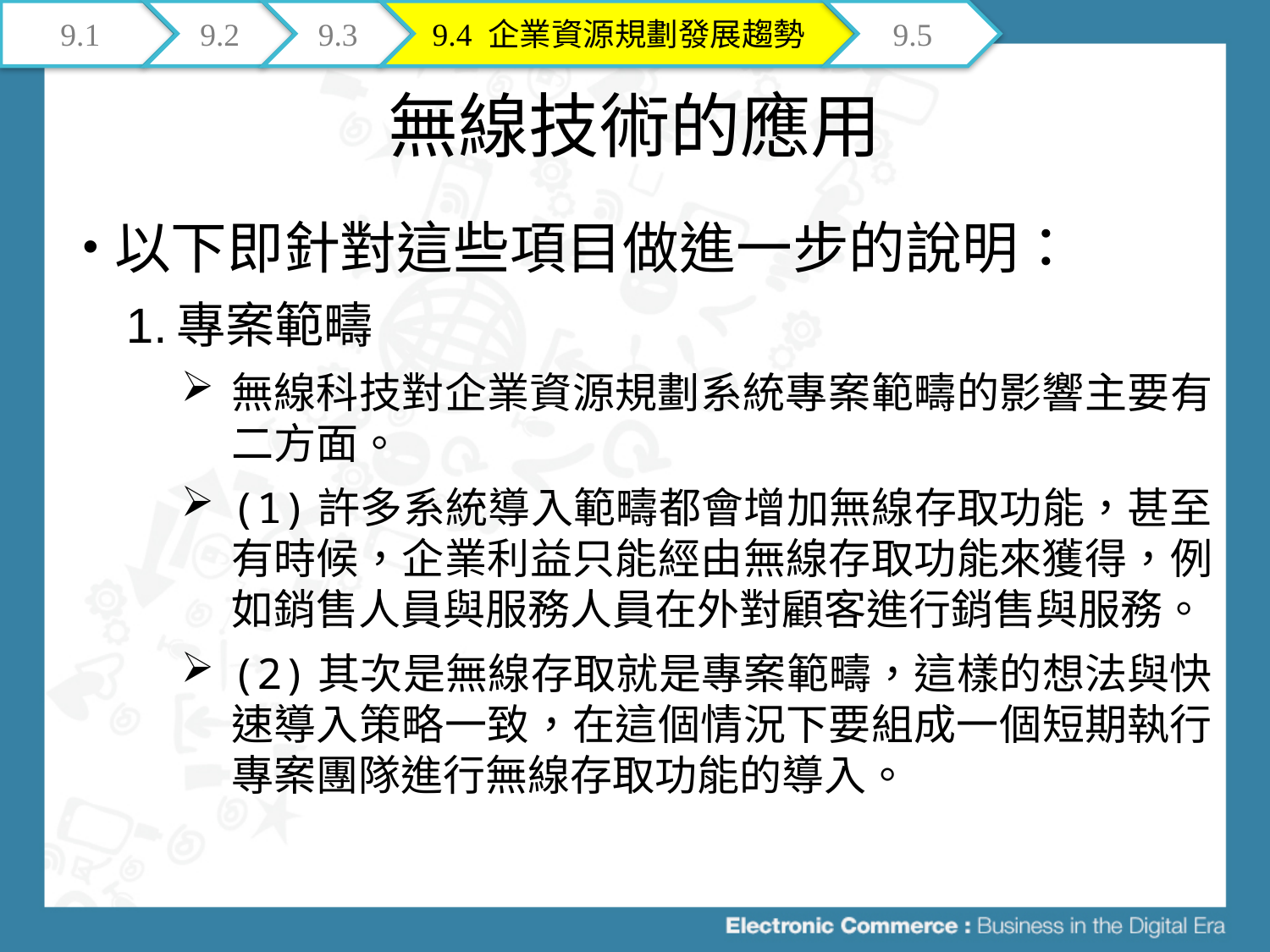

9.1
9.2
9.3
9.4 企業資源規劃發展趨勢
9.5
# 無線技術的應用
以下即針對這些項目做進一步的說明：
專案範疇
無線科技對企業資源規劃系統專案範疇的影響主要有二方面。
(1)許多系統導入範疇都會增加無線存取功能，甚至有時候，企業利益只能經由無線存取功能來獲得，例如銷售人員與服務人員在外對顧客進行銷售與服務。
(2)其次是無線存取就是專案範疇，這樣的想法與快速導入策略一致，在這個情況下要組成一個短期執行專案團隊進行無線存取功能的導入。